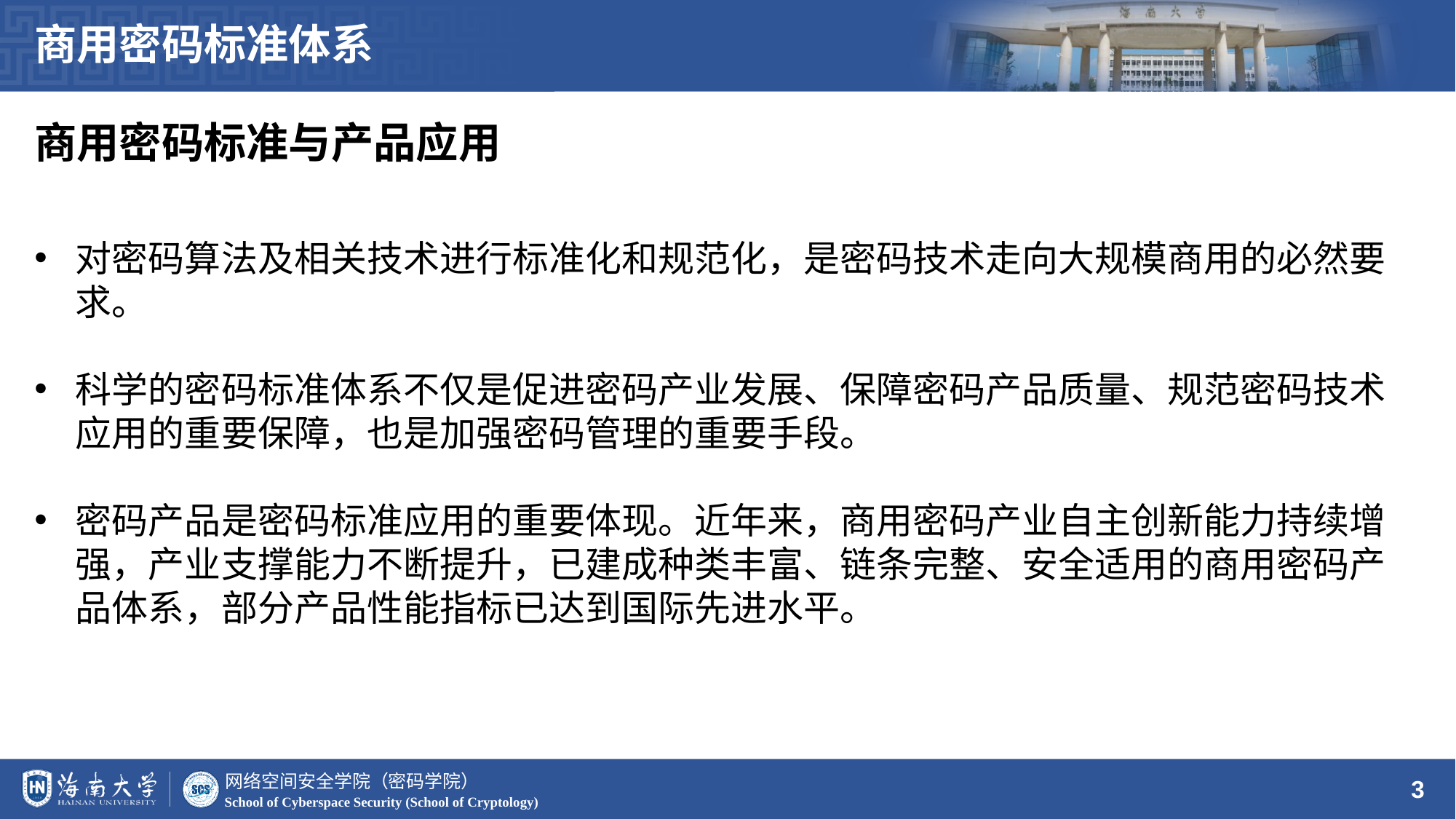

商用密码标准体系
商用密码标准与产品应用

对密码算法及相关技术进行标准化和规范化，是密码技术走向大规模商用的必然要求。

科学的密码标准体系不仅是促进密码产业发展、保障密码产品质量、规范密码技术应用的重要保障，也是加强密码管理的重要手段。

密码产品是密码标准应用的重要体现。近年来，商用密码产业自主创新能力持续增强，产业支撑能力不断提升，已建成种类丰富、链条完整、安全适用的商用密码产品体系，部分产品性能指标已达到国际先进水平。
3